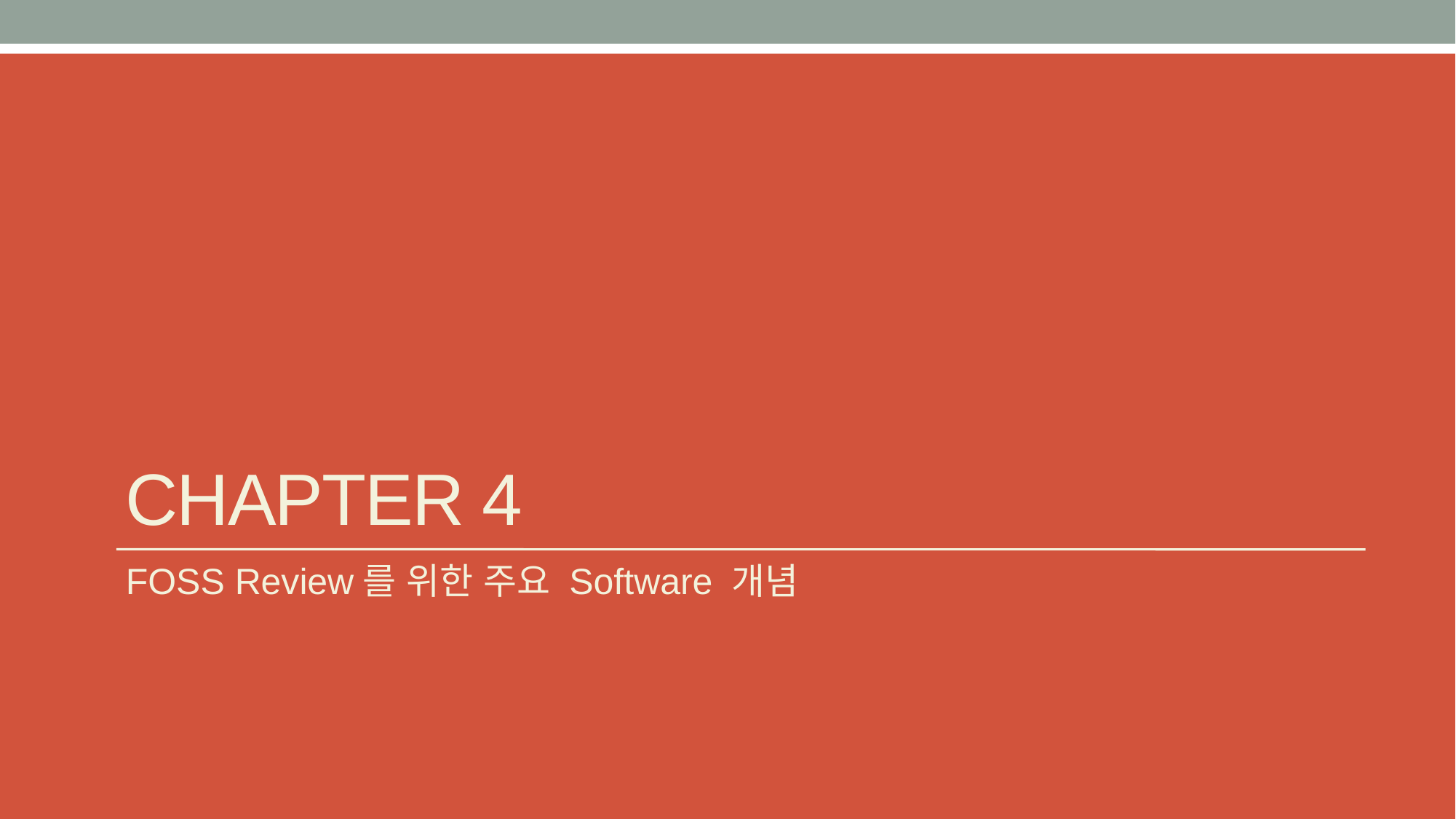

# Chapter 4
FOSS Review를 위한 주요 Software 개념